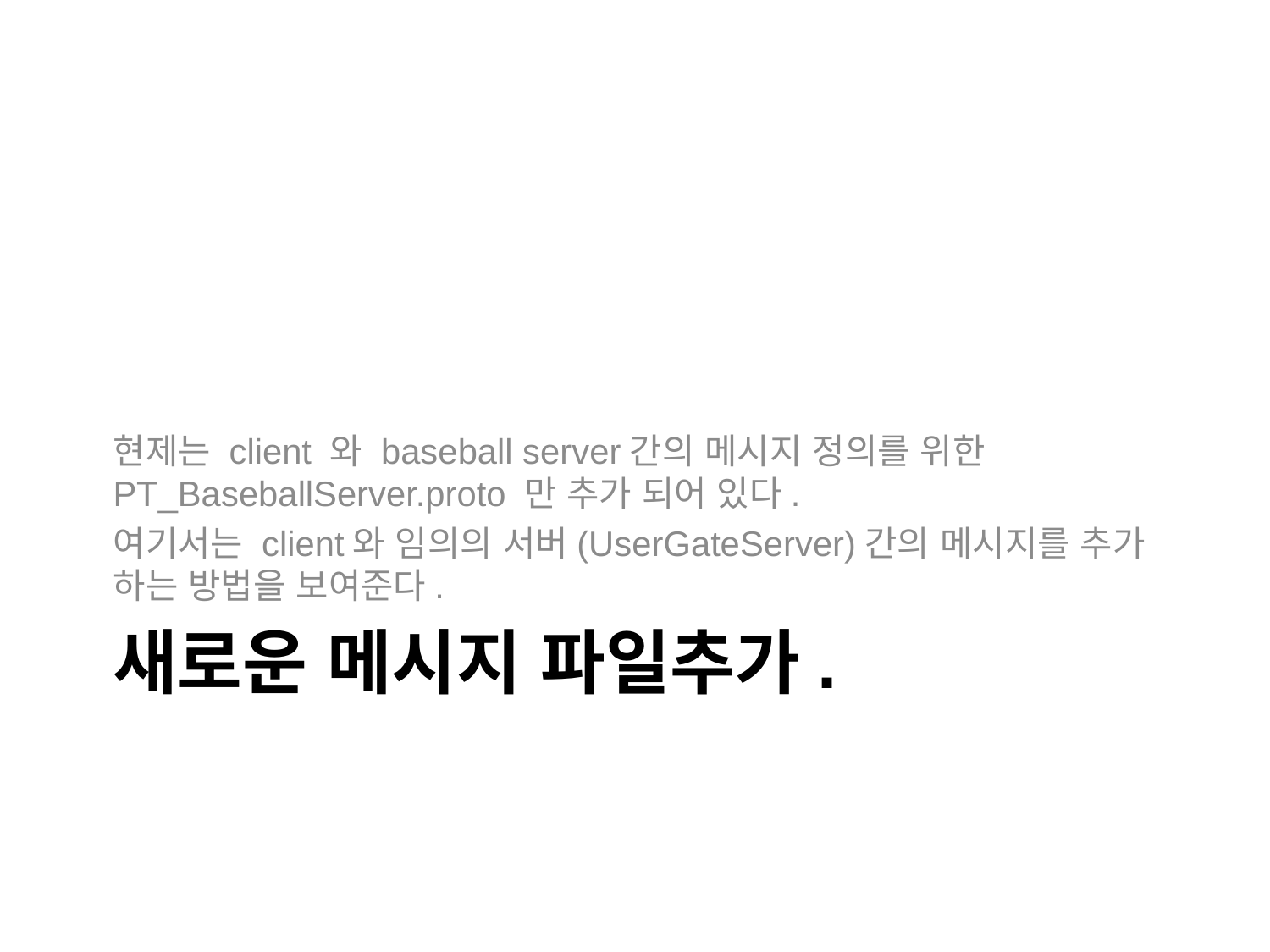

현제는 client 와 baseball server간의 메시지 정의를 위한 PT_BaseballServer.proto 만 추가 되어 있다.
여기서는 client와 임의의 서버(UserGateServer)간의 메시지를 추가 하는 방법을 보여준다.
# 새로운 메시지 파일추가.